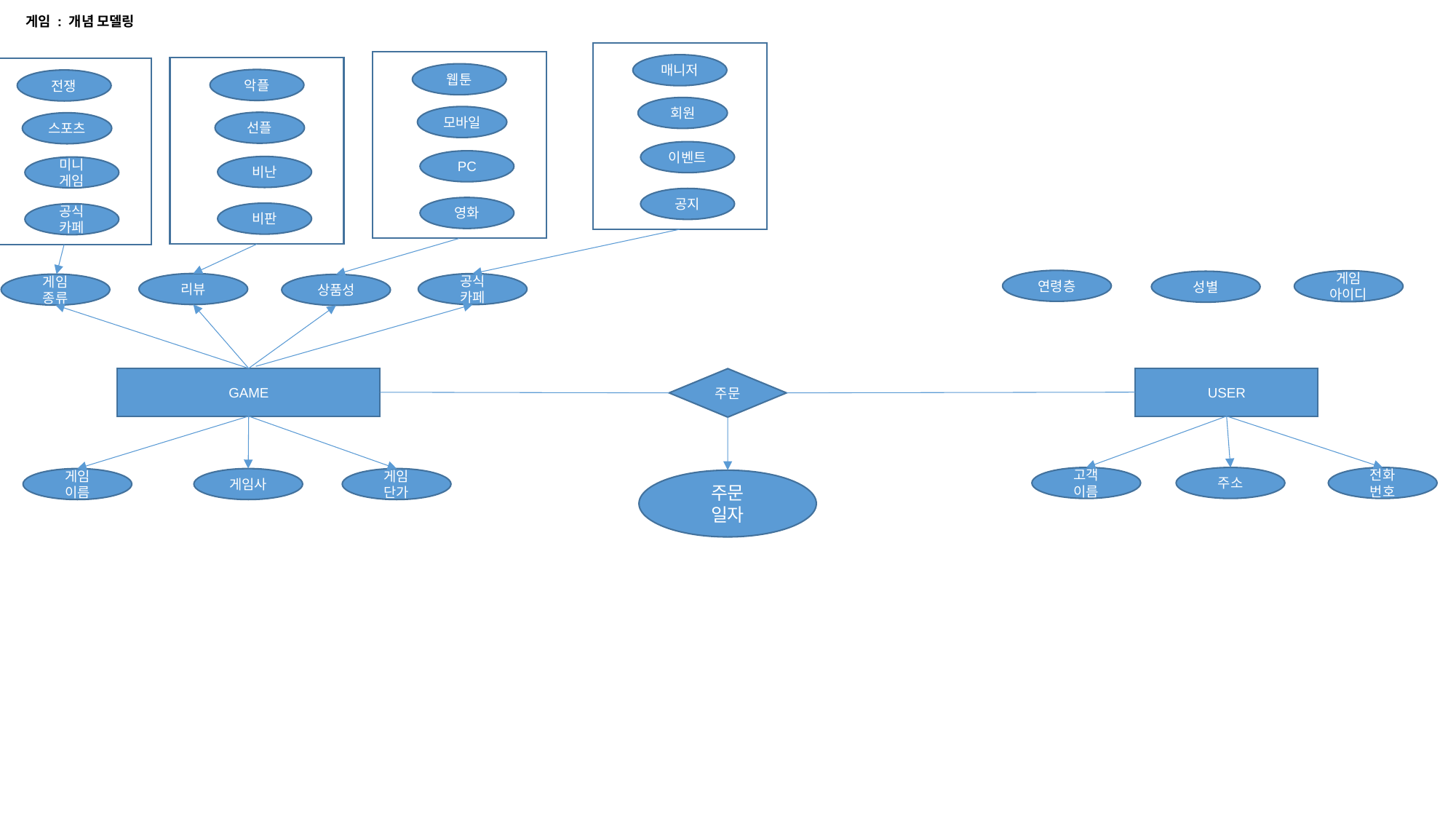

게임 : 개념 모델링

매니저
회원
이벤트
공지

웹툰
모바일
PC
영화

악플
선플
비난
비판

전쟁
스포츠
미니
게임
공식
카페
연령층
게임
아이디
성별
리뷰
공식
카페
게임
종류
상품성
USER
GAME
주문
고객
이름
주소
전화
번호
게임
이름
게임사
게임
단가
주문
일자